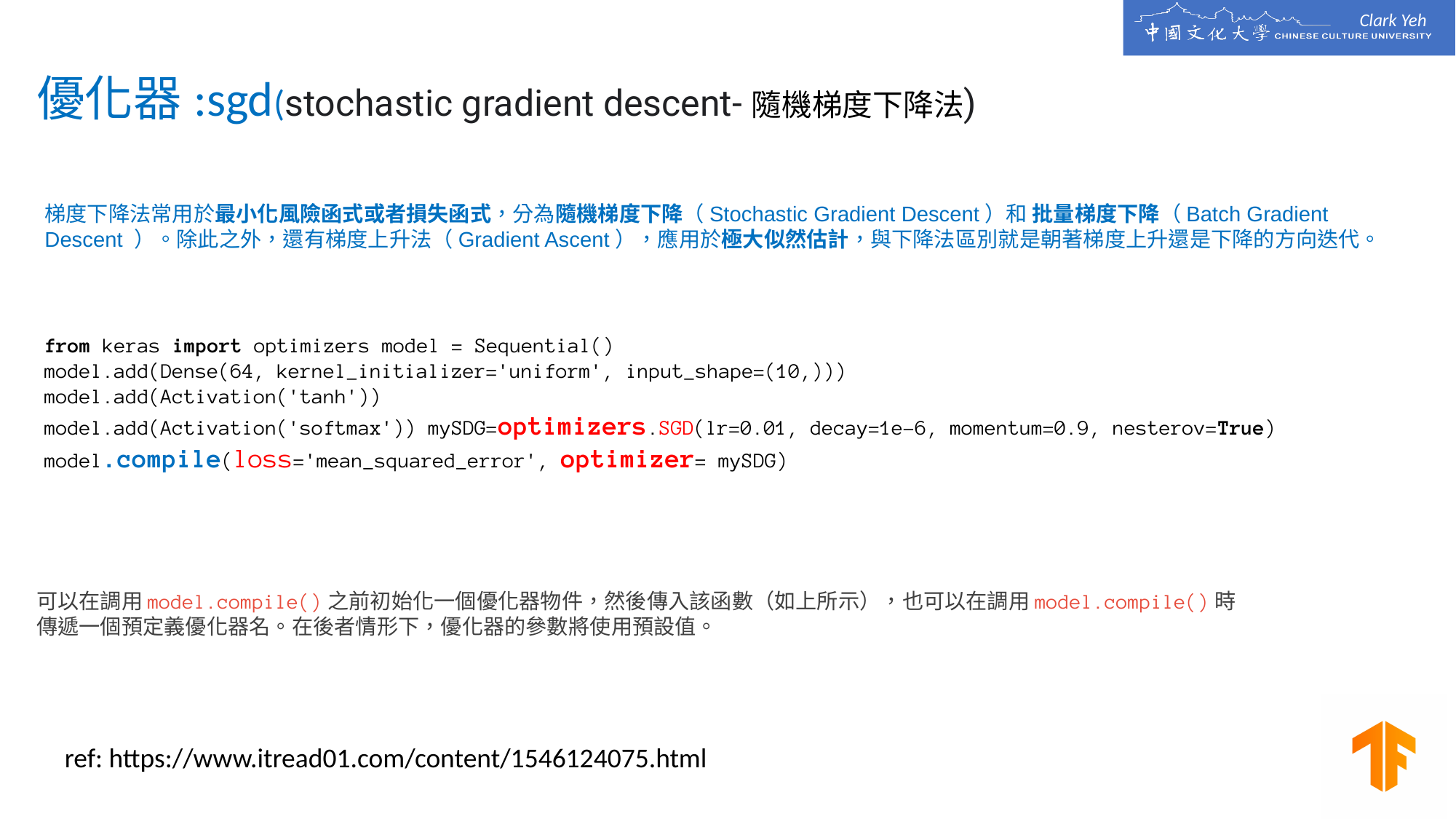

# 優化器:sgd(stochastic gradient descent-隨機梯度下降法)
梯度下降法常用於最小化風險函式或者損失函式，分為隨機梯度下降（Stochastic Gradient Descent）和 批量梯度下降（Batch Gradient Descent ）。除此之外，還有梯度上升法（Gradient Ascent），應用於極大似然估計，與下降法區別就是朝著梯度上升還是下降的方向迭代。
from keras import optimizers model = Sequential()
model.add(Dense(64, kernel_initializer='uniform', input_shape=(10,)))
model.add(Activation('tanh'))
model.add(Activation('softmax')) mySDG=optimizers.SGD(lr=0.01, decay=1e-6, momentum=0.9, nesterov=True) model.compile(loss='mean_squared_error', optimizer= mySDG)
可以在調用model.compile()之前初始化一個優化器物件，然後傳入該函數（如上所示），也可以在調用model.compile()時傳遞一個預定義優化器名。在後者情形下，優化器的參數將使用預設值。
ref: https://www.itread01.com/content/1546124075.html